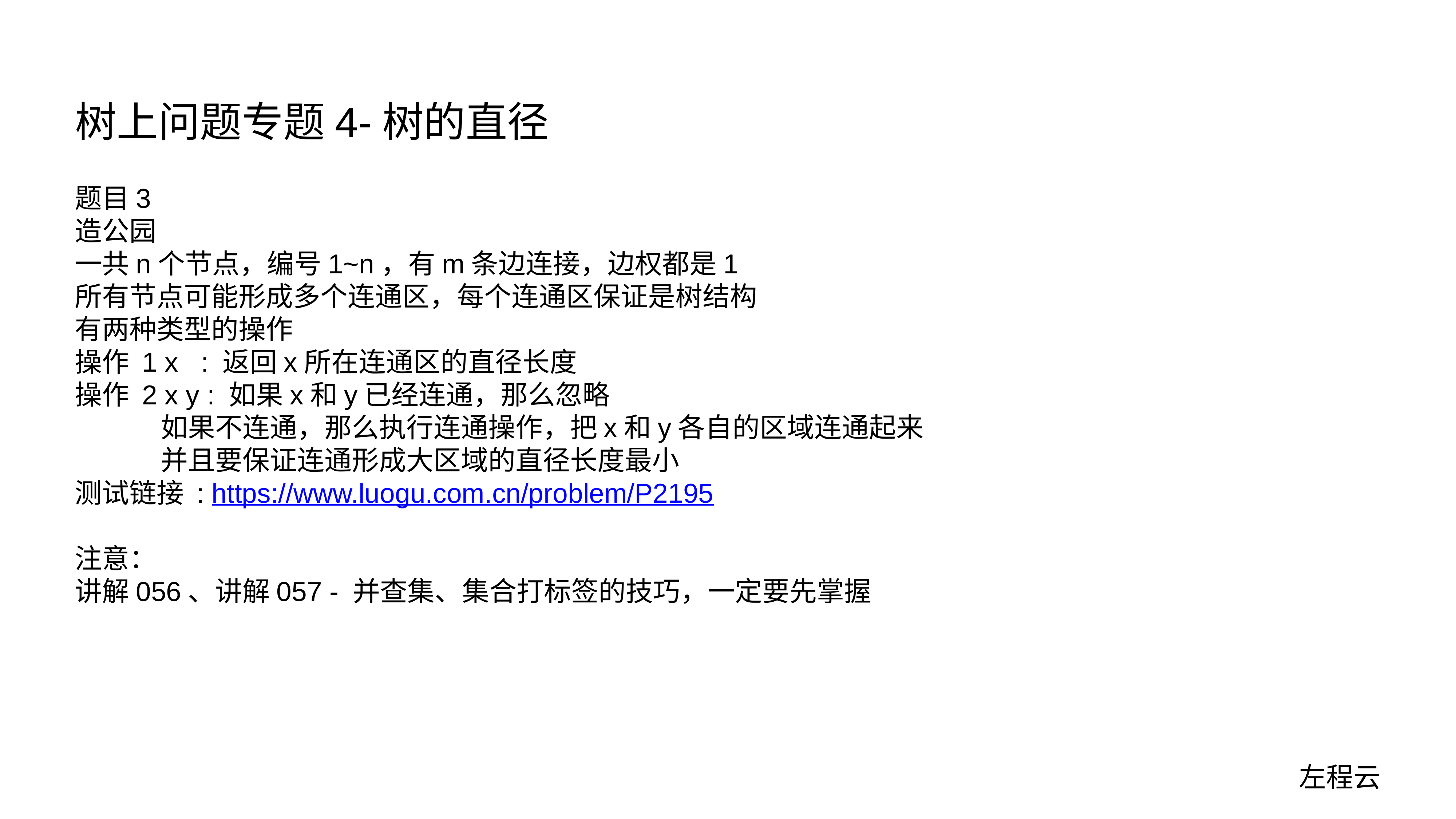

# 树上问题专题4-树的直径
题目3
造公园
一共n个节点，编号1~n，有m条边连接，边权都是1
所有节点可能形成多个连通区，每个连通区保证是树结构
有两种类型的操作
操作 1 x   : 返回x所在连通区的直径长度
操作 2 x y : 如果x和y已经连通，那么忽略
             如果不连通，那么执行连通操作，把x和y各自的区域连通起来
             并且要保证连通形成大区域的直径长度最小
测试链接 : https://www.luogu.com.cn/problem/P2195

注意：
讲解056、讲解057 - 并查集、集合打标签的技巧，一定要先掌握
左程云